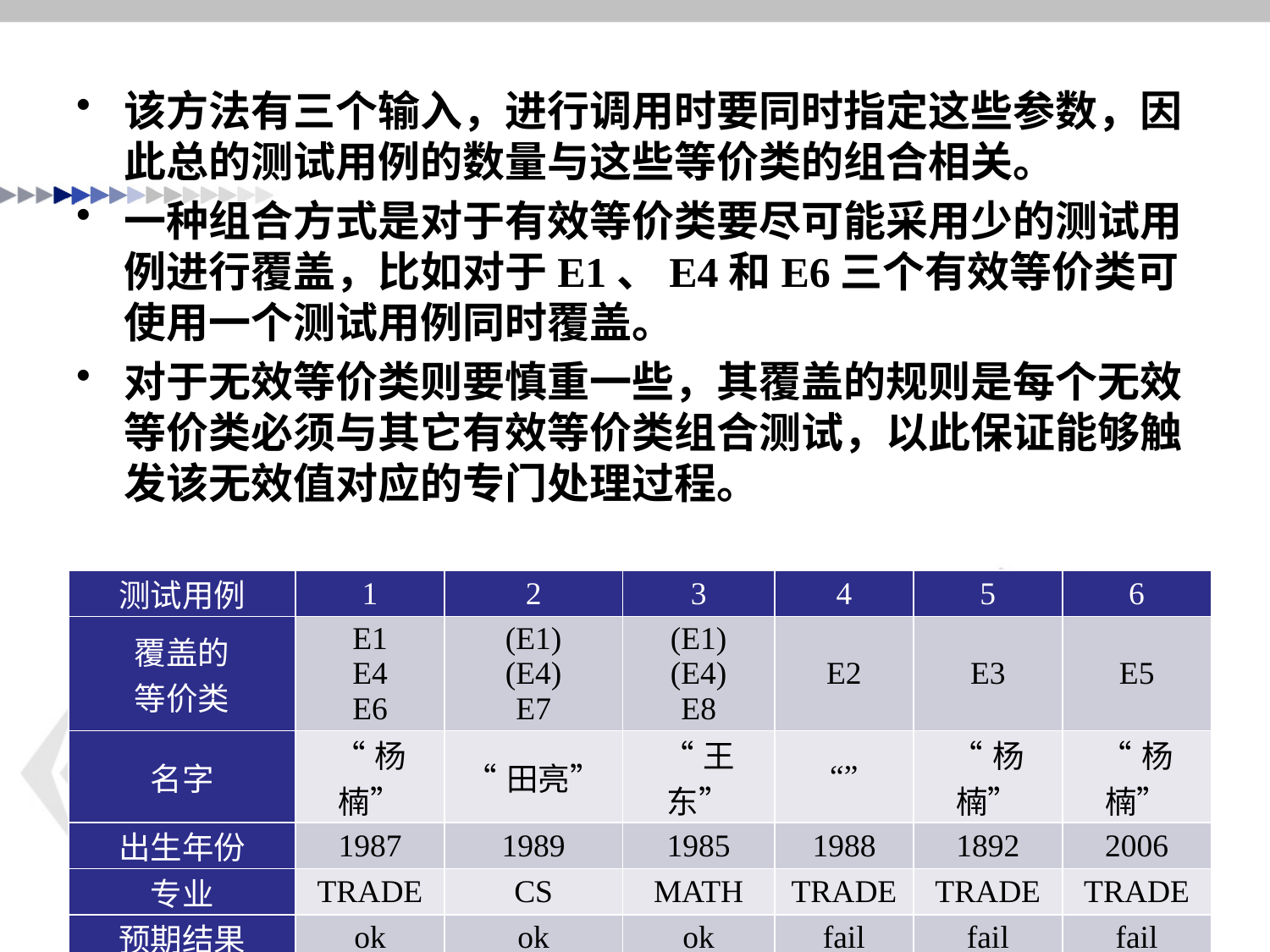

# 该方法有三个输入，进行调用时要同时指定这些参数，因此总的测试用例的数量与这些等价类的组合相关。
一种组合方式是对于有效等价类要尽可能采用少的测试用例进行覆盖，比如对于E1、E4和E6三个有效等价类可使用一个测试用例同时覆盖。
对于无效等价类则要慎重一些，其覆盖的规则是每个无效等价类必须与其它有效等价类组合测试，以此保证能够触发该无效值对应的专门处理过程。

| 测试用例 | 1 | 2 | 3 | 4 | 5 | 6 |
| --- | --- | --- | --- | --- | --- | --- |
| 覆盖的 等价类 | E1 E4 E6 | (E1) (E4) E7 | (E1) (E4) E8 | E2 | E3 | E5 |
| 名字 | “杨楠” | “田亮” | “王东” | “” | “杨楠” | “杨楠” |
| 出生年份 | 1987 | 1989 | 1985 | 1988 | 1892 | 2006 |
| 专业 | TRADE | CS | MATH | TRADE | TRADE | TRADE |
| 预期结果 | ok | ok | ok | fail | fail | fail |
2019/12/15
大连理工大学软件学院
22